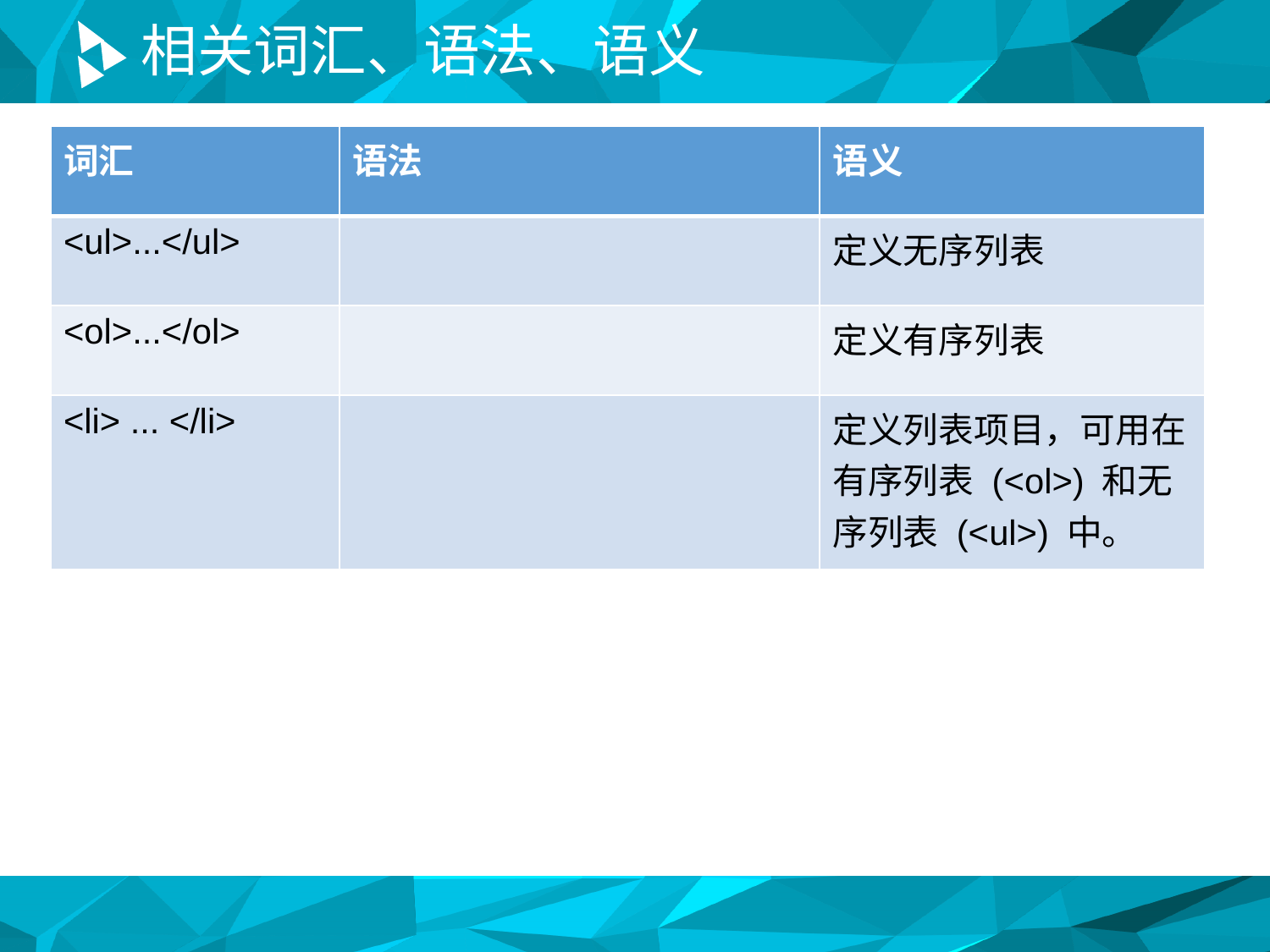

# 相关词汇、语法、语义
| 词汇 | 语法 | 语义 |
| --- | --- | --- |
| <ul>...</ul> |  | 定义无序列表 |
| <ol>...</ol> |  | 定义有序列表 |
| <li> ... </li> |  | 定义列表项目，可用在有序列表 (<ol>) 和无序列表 (<ul>) 中。 |